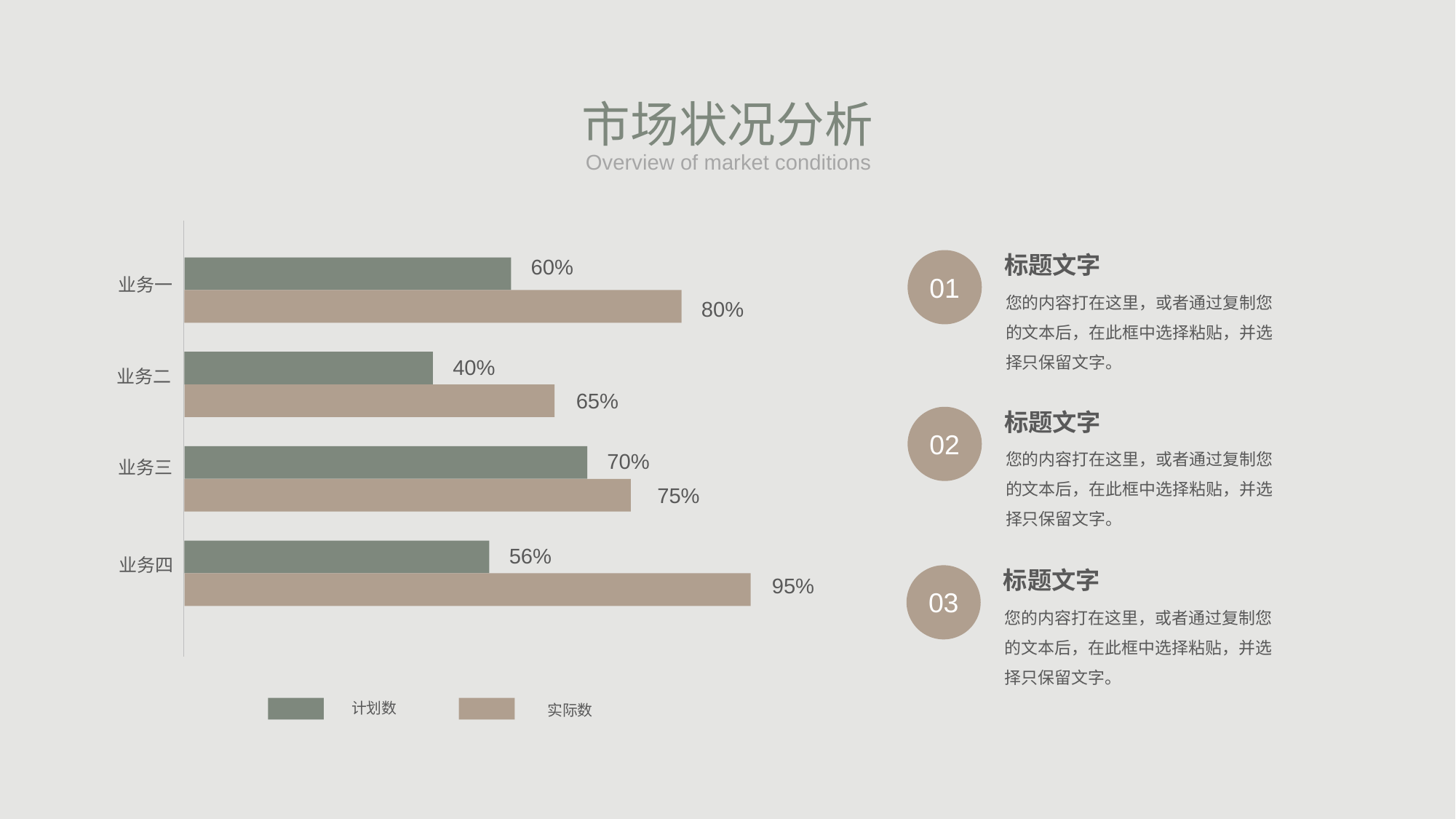

市场状况分析
Overview of market conditions
60%

标题文字

01
业务一
您的内容打在这里，或者通过复制您的文本后，在此框中选择粘贴，并选择只保留文字。

80%
40%

业务二
65%

标题文字
02
您的内容打在这里，或者通过复制您的文本后，在此框中选择粘贴，并选择只保留文字。
70%

业务三
75%

56%

业务四

标题文字
95%

03
您的内容打在这里，或者通过复制您的文本后，在此框中选择粘贴，并选择只保留文字。
计划数
实际数